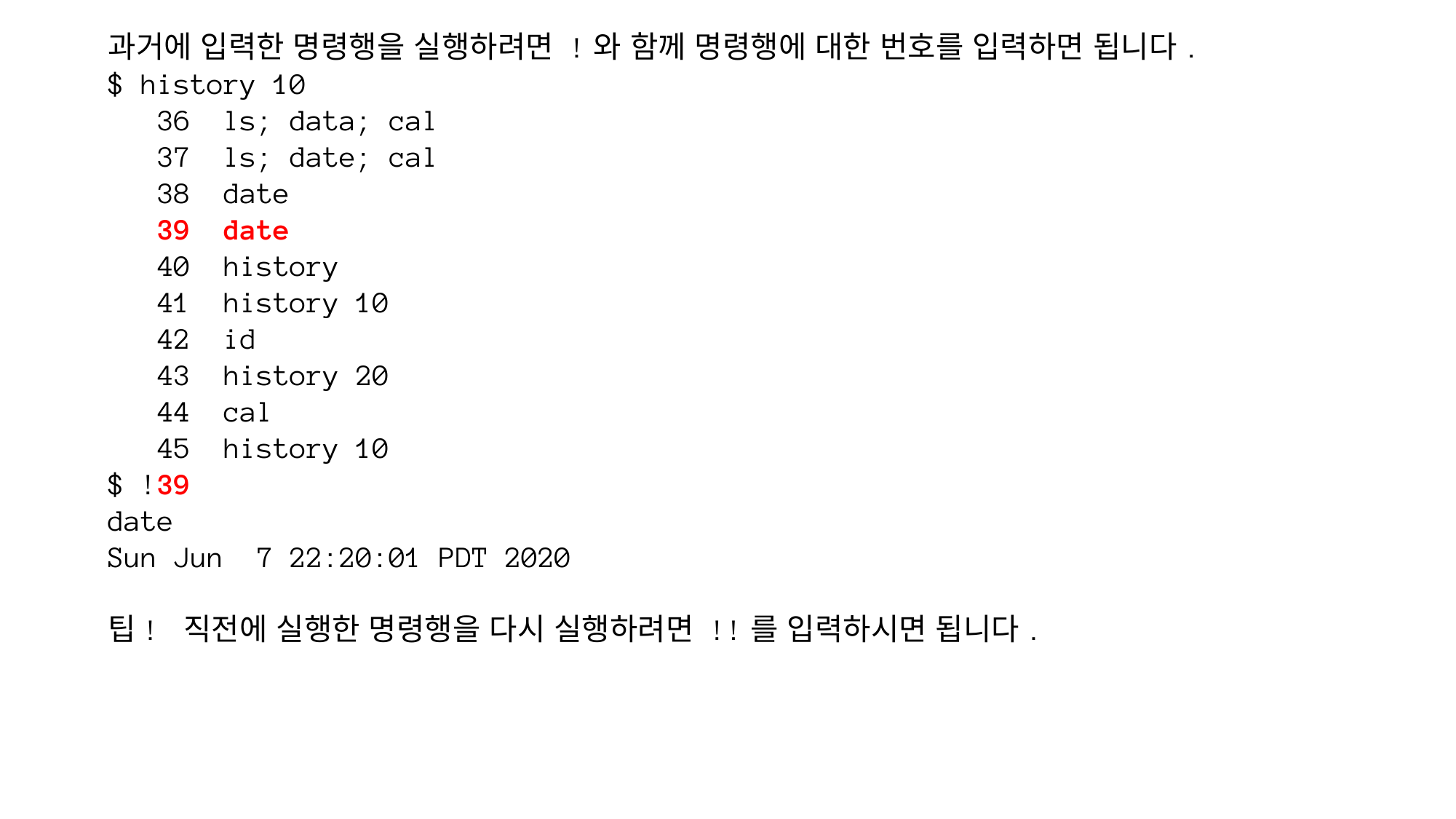

과거에 입력한 명령행을 실행하려면 !와 함께 명령행에 대한 번호를 입력하면 됩니다.
$ history 10
   36  ls; data; cal
   37  ls; date; cal
   38  date
   39  date
   40  history
   41  history 10
   42  id
   43  history 20
   44  cal
   45  history 10
$ !39
date
Sun Jun  7 22:20:01 PDT 2020

팁! 직전에 실행한 명령행을 다시 실행하려면 !!를 입력하시면 됩니다.